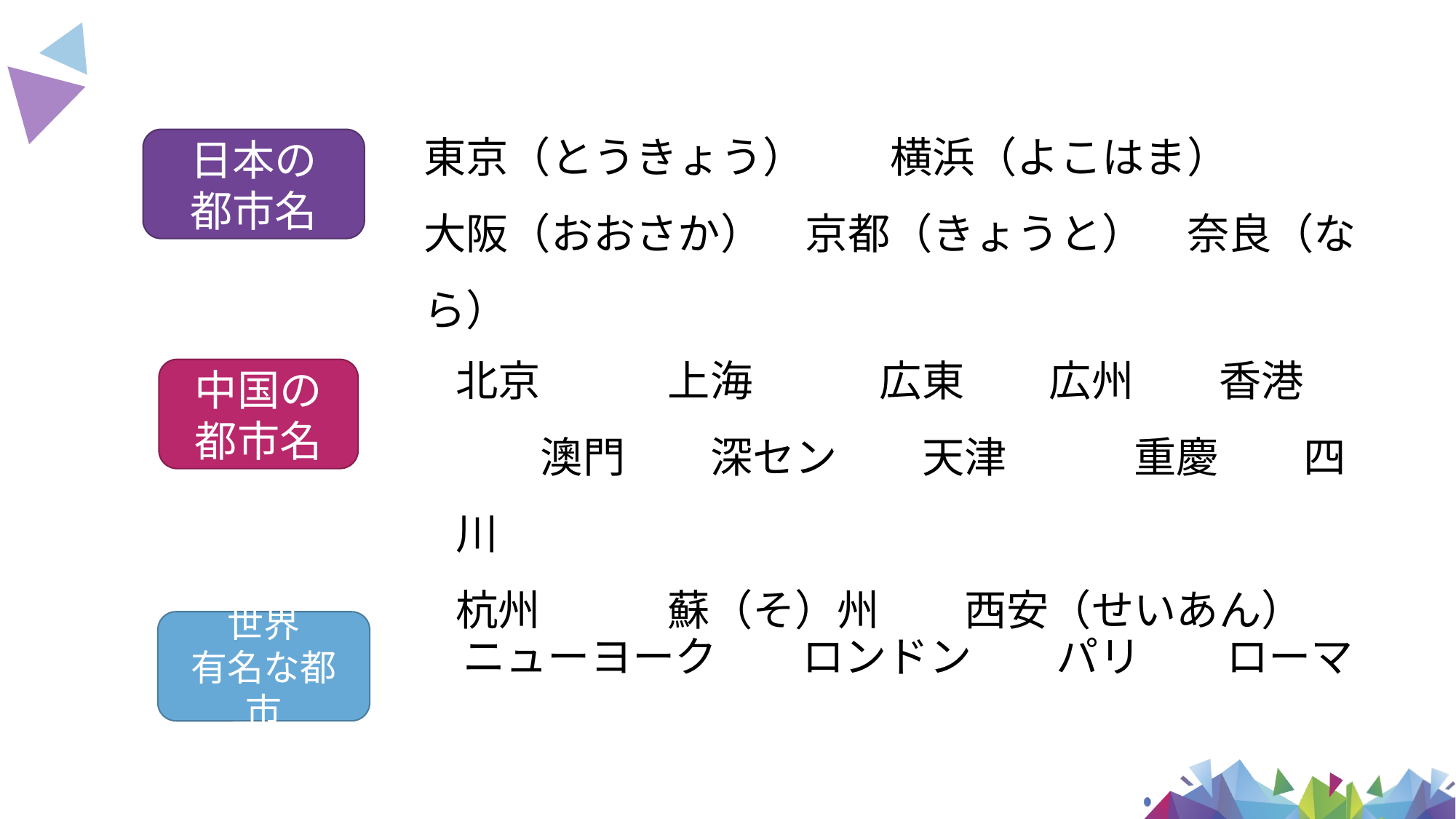

東京（とうきょう）　　横浜（よこはま）
大阪（おおさか）　京都（きょうと）　奈良（なら）
日本の
都市名
北京　　　上海　　　広東　　広州　　香港　　　澳門　　深セン　　天津　　　重慶　　四川
杭州　　　蘇（そ）州　　西安（せいあん）
中国の
都市名
世界
有名な都市
ニューヨーク　　ロンドン　　パリ　　ローマ